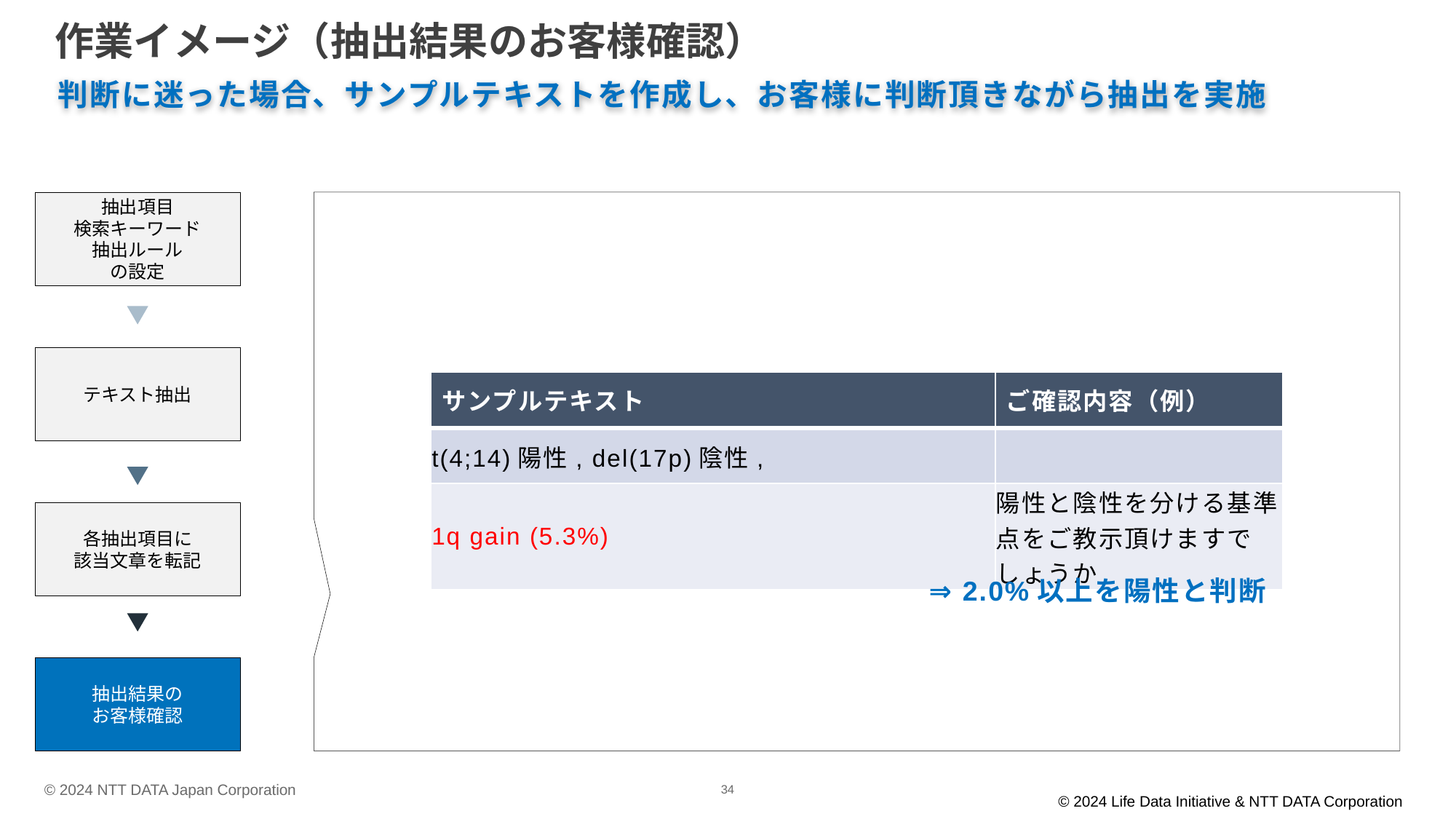

# 作業イメージ（抽出結果のお客様確認）
判断に迷った場合、サンプルテキストを作成し、お客様に判断頂きながら抽出を実施
抽出項目
検索キーワード
抽出ルール
の設定

テキスト抽出
| サンプルテキスト | ご確認内容（例） |
| --- | --- |
| t(4;14)陽性, del(17p)陰性, |  |
| 1q gain (5.3%) | 陽性と陰性を分ける基準点をご教示頂けますでしょうか |

各抽出項目に
該当文章を転記
⇒ 2.0%以上を陽性と判断

抽出結果の
お客様確認